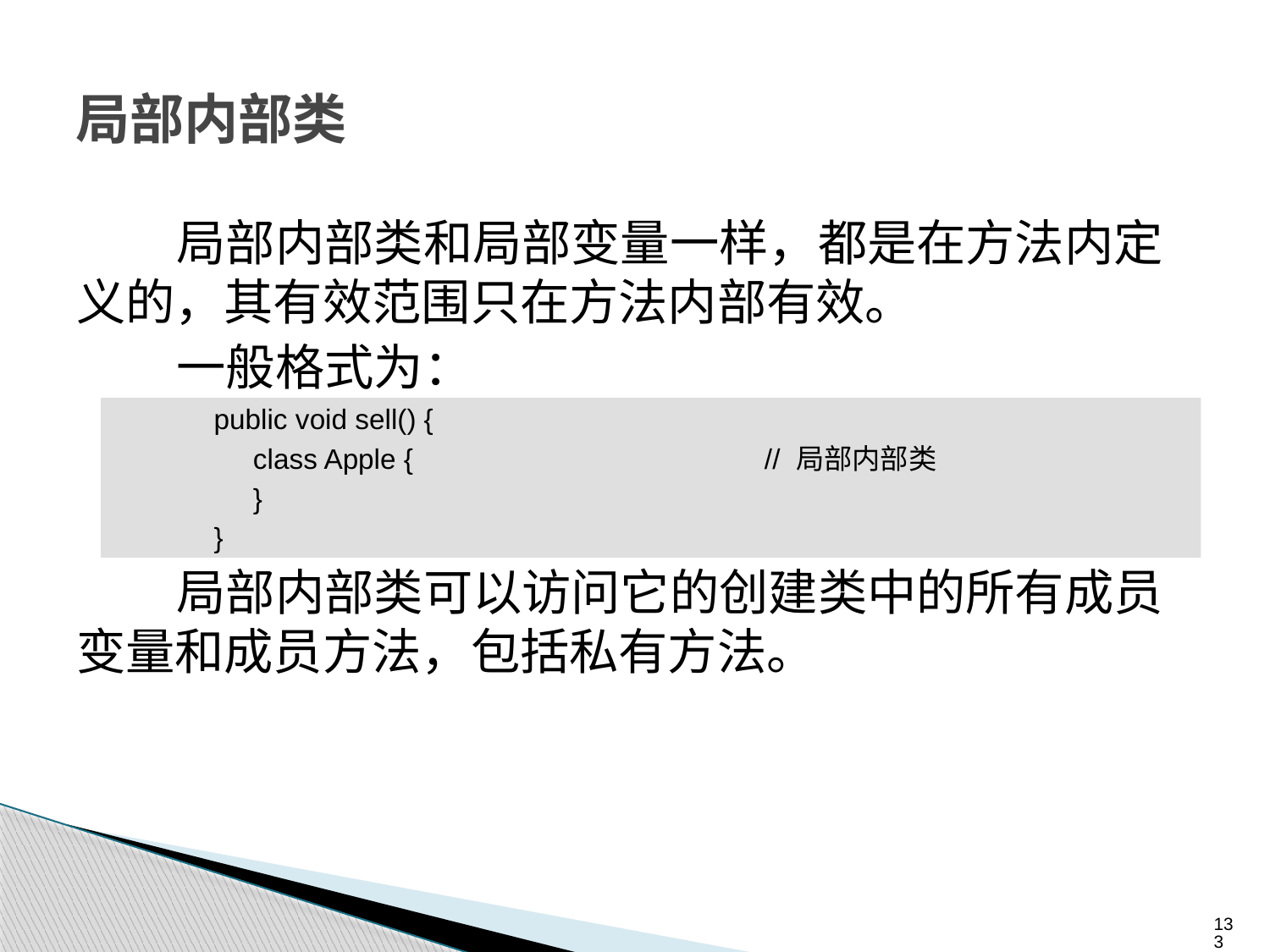

# 局部内部类
局部内部类和局部变量一样，都是在方法内定义的，其有效范围只在方法内部有效。
一般格式为：

局部内部类可以访问它的创建类中的所有成员变量和成员方法，包括私有方法。
public void sell() {
     class Apple {                                             // 局部内部类
     }
}
133